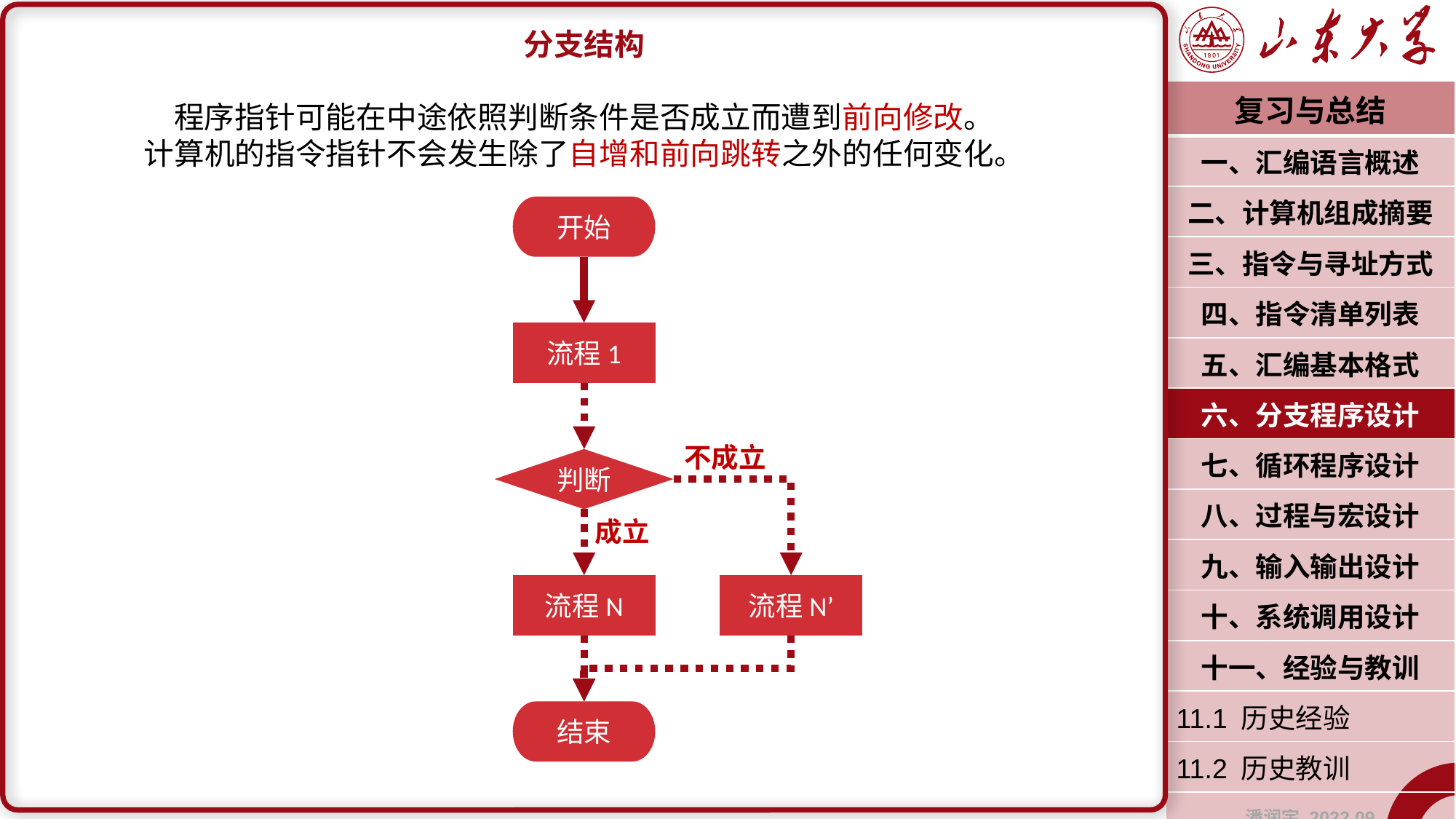

分支结构

程序指针可能在中途依照判断条件是否成立而遭到前向修改。
计算机的指令指针不会发生除了自增和前向跳转之外的任何变化。
| 复习与总结 |
| --- |
| 一、汇编语言概述 |
| 二、计算机组成摘要 |
| 三、指令与寻址方式 |
| 四、指令清单列表 |
| 五、汇编基本格式 |
| 六、分支程序设计 |
| 七、循环程序设计 |
| 八、过程与宏设计 |
| 九、输入输出设计 |
| 十、系统调用设计 |
| 十一、经验与教训 |
| 11.1 历史经验 |
| 11.2 历史教训 |
| 潘润宇 2022.09 |
开始
流程1
不成立
判断
成立
流程N
流程N’
结束